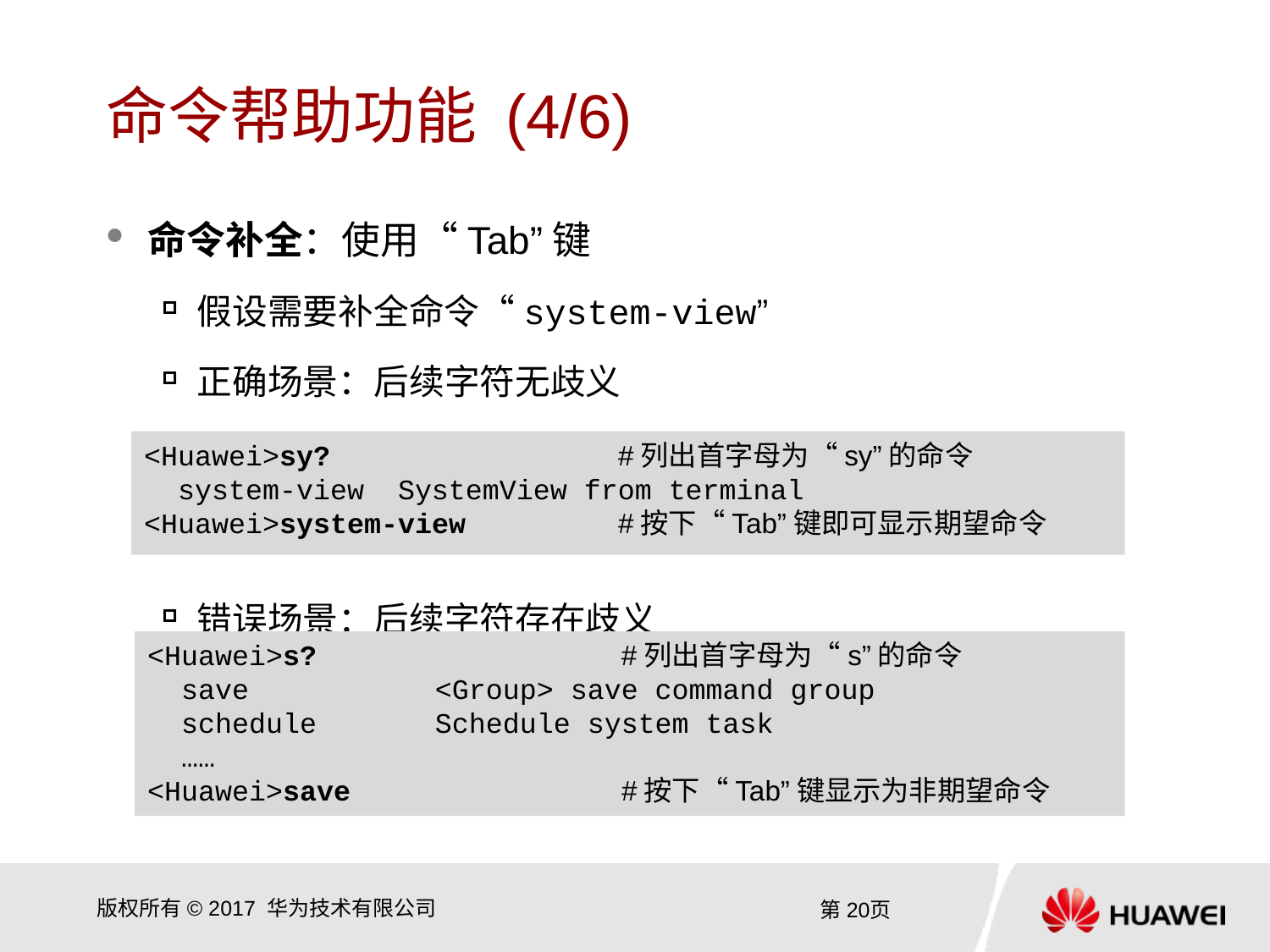

# 命令帮助功能 (4/6)
命令补全：使用“Tab”键
假设需要补全命令“system-view”
正确场景：后续字符无歧义

错误场景：后续字符存在歧义

<Huawei>sy?                 #列出首字母为“sy”的命令
  system-view  SystemView from terminal
<Huawei>system-view         #按下“Tab”键即可显示期望命令
<Huawei>s?                  #列出首字母为“s”的命令
  save           <Group> save command group
  schedule       Schedule system task
  ……
<Huawei>save                #按下“Tab”键显示为非期望命令